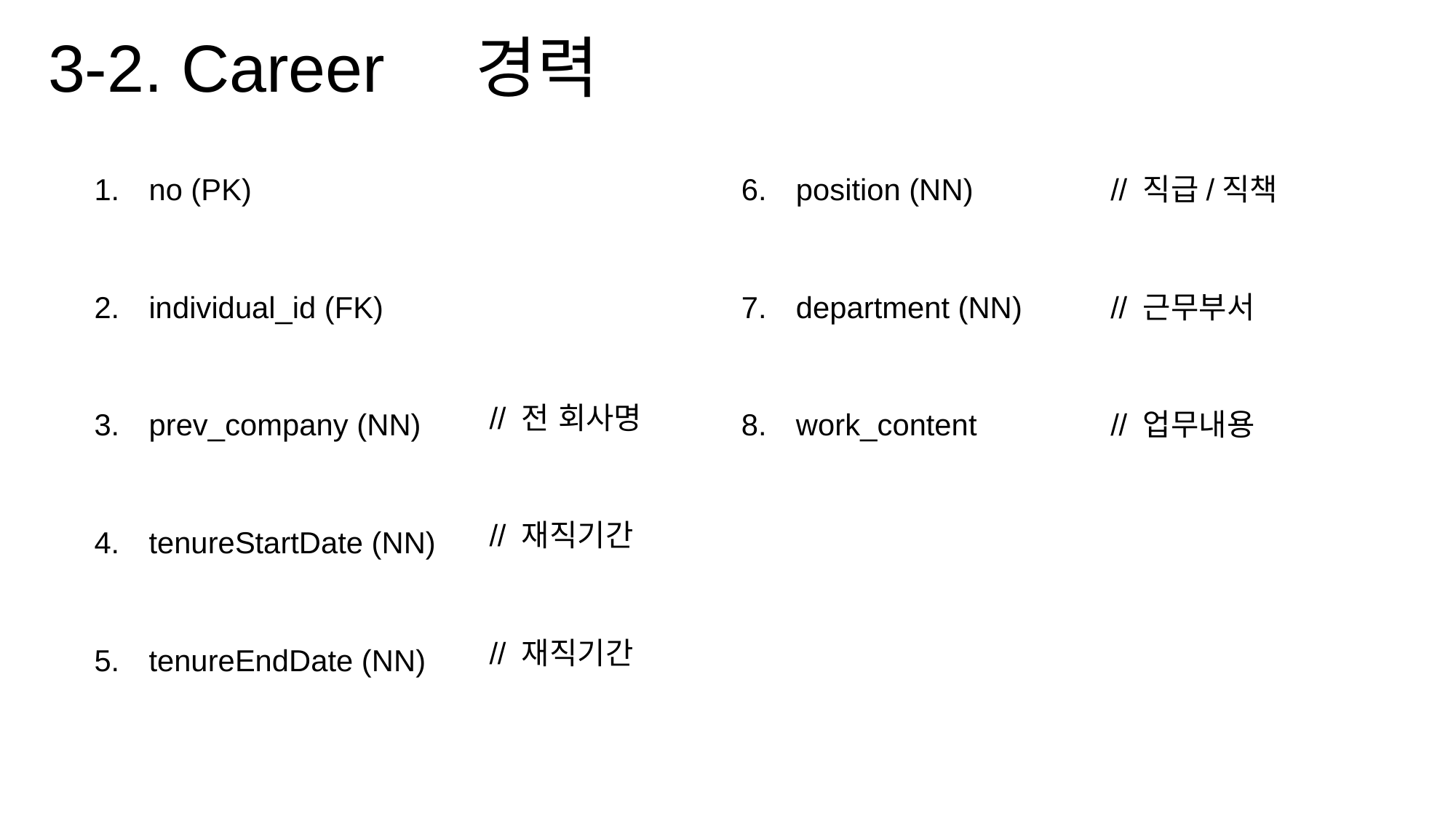

# 3-2. Career    경력

// 전 회사명

// 재직기간

// 재직기간
// 직급/직책

// 근무부서

// 업무내용
position (NN)

department (NN)

work_content

no (PK)

individual_id (FK)

prev_company (NN)

tenureStartDate (NN)

tenureEndDate (NN)